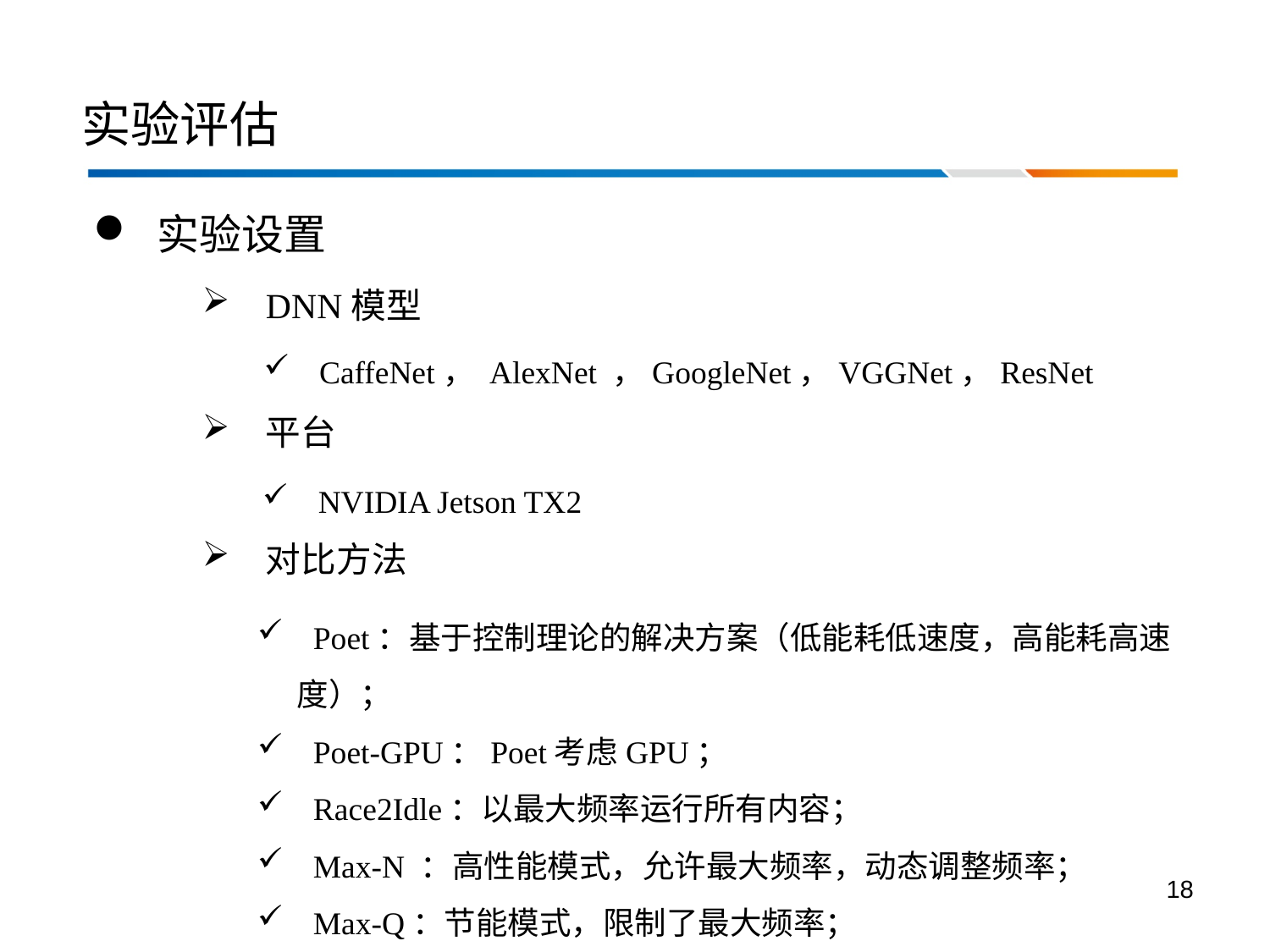

# 实验评估
实验设置
DNN模型

平台

对比方法
  CaffeNet， AlexNet ，GoogleNet，VGGNet，ResNet
  NVIDIA Jetson TX2
  Poet：基于控制理论的解决方案（低能耗低速度，高能耗高速度）；
  Poet-GPU：Poet考虑GPU；
  Race2Idle：以最大频率运行所有内容；
  Max-N ：高性能模式，允许最大频率，动态调整频率；
  Max-Q：节能模式，限制了最大频率；
18